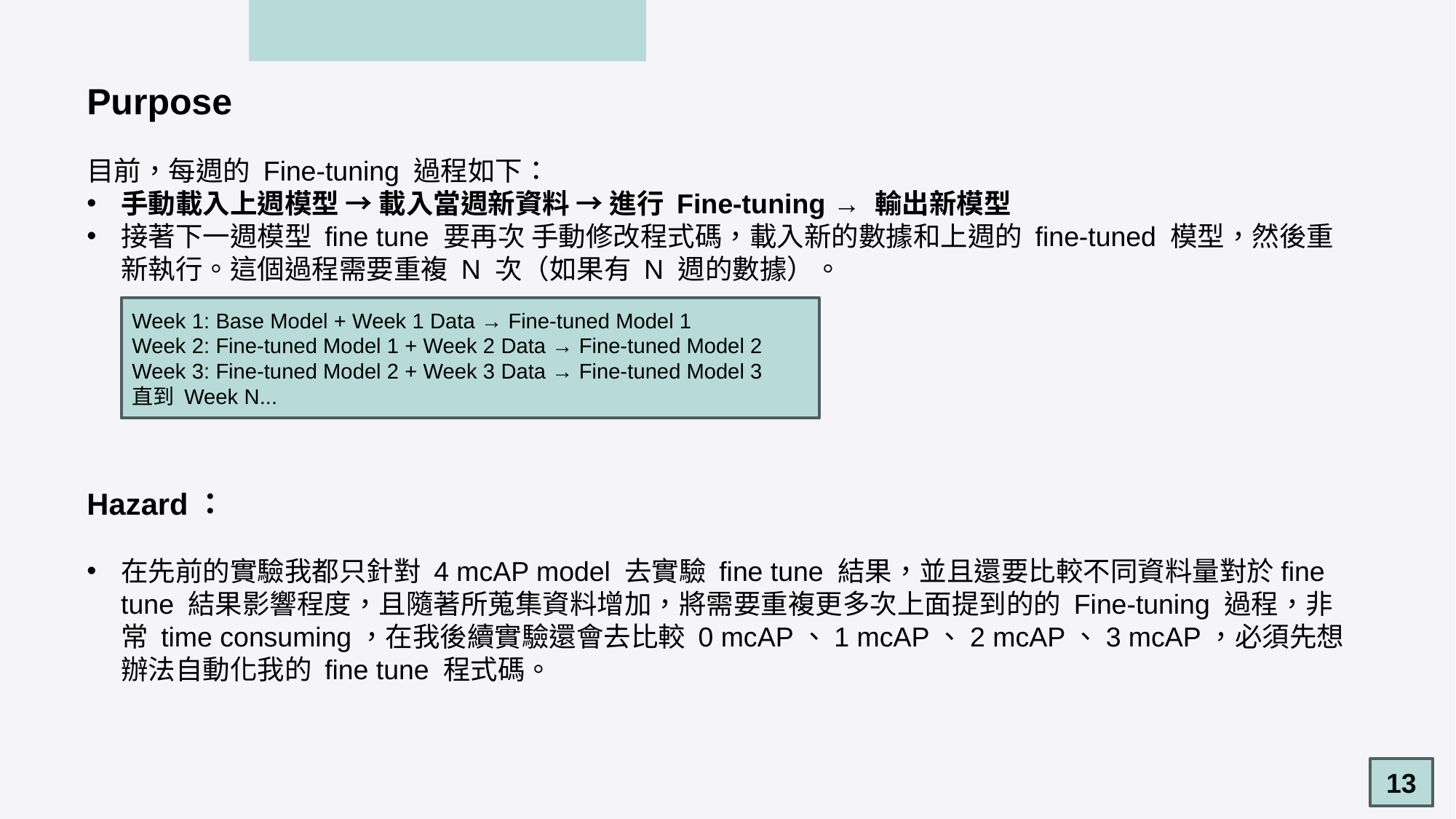

Purpose
目前，每週的 Fine-tuning 過程如下：
手動載入上週模型 → 載入當週新資料 → 進行 Fine-tuning → 輸出新模型
接著下一週模型 fine tune 要再次 手動修改程式碼，載入新的數據和上週的 fine-tuned 模型，然後重新執行。這個過程需要重複 N 次（如果有 N 週的數據）。

Hazard：

在先前的實驗我都只針對 4 mcAP model 去實驗 fine tune 結果，並且還要比較不同資料量對於fine tune 結果影響程度，且隨著所蒐集資料增加，將需要重複更多次上面提到的的 Fine-tuning 過程，非常 time consuming，在我後續實驗還會去比較 0 mcAP、1 mcAP、2 mcAP、3 mcAP，必須先想辦法自動化我的 fine tune 程式碼。
Week 1: Base Model + Week 1 Data → Fine-tuned Model 1
Week 2: Fine-tuned Model 1 + Week 2 Data → Fine-tuned Model 2
Week 3: Fine-tuned Model 2 + Week 3 Data → Fine-tuned Model 3
直到 Week N...
13